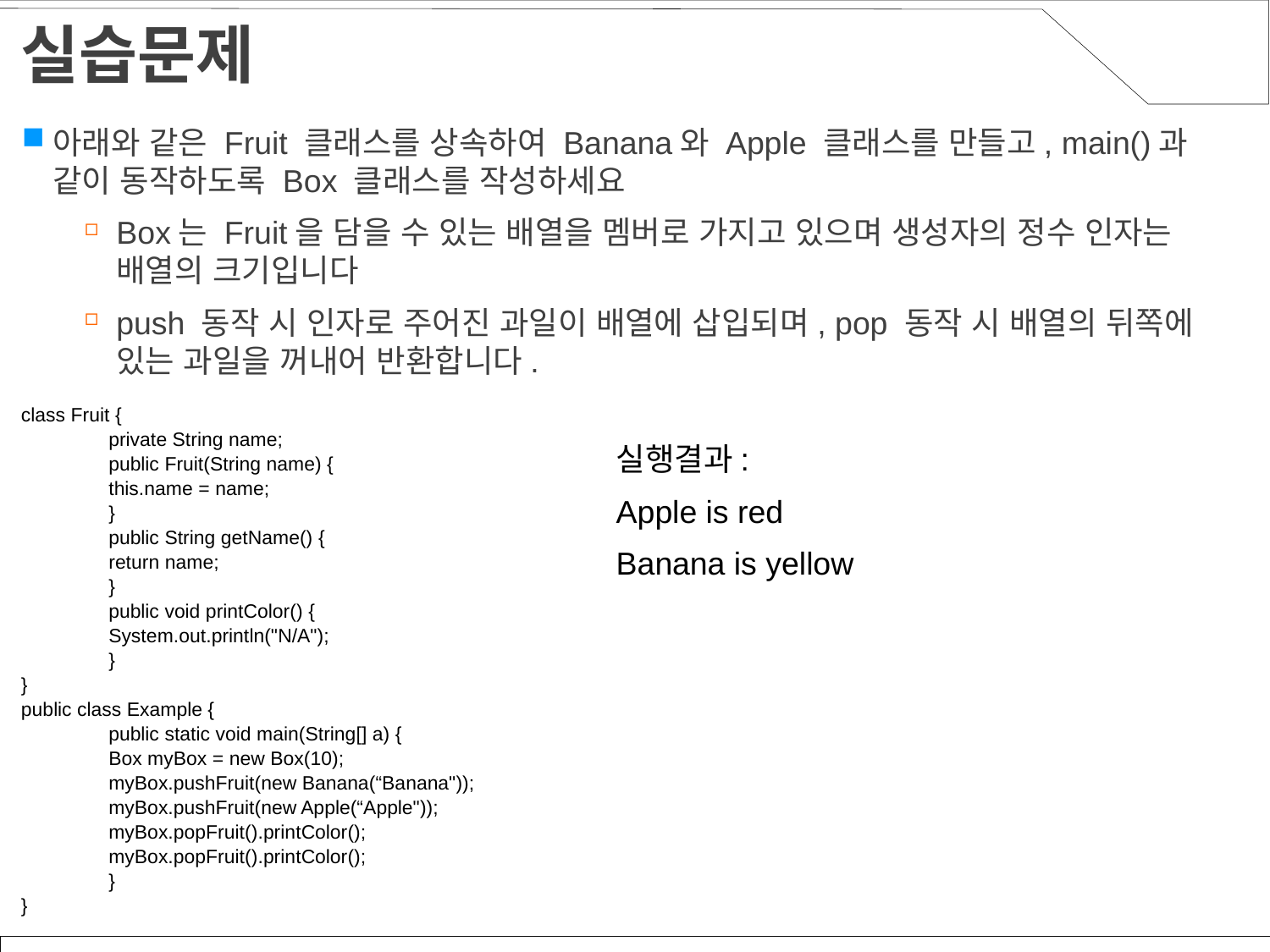

# 실습문제
아래와 같은 Fruit 클래스를 상속하여 Banana와 Apple 클래스를 만들고, main()과 같이 동작하도록 Box 클래스를 작성하세요
Box는 Fruit을 담을 수 있는 배열을 멤버로 가지고 있으며 생성자의 정수 인자는 배열의 크기입니다
push 동작 시 인자로 주어진 과일이 배열에 삽입되며, pop 동작 시 배열의 뒤쪽에 있는 과일을 꺼내어 반환합니다.
class Fruit {
	private String name;
	public Fruit(String name) {
		this.name = name;
	}
	public String getName() {
		return name;
	}
	public void printColor() {
		System.out.println("N/A");
	}
}
public class Example {
	public static void main(String[] a) {
		Box myBox = new Box(10);
		myBox.pushFruit(new Banana(“Banana"));
		myBox.pushFruit(new Apple(“Apple"));
		myBox.popFruit().printColor();
		myBox.popFruit().printColor();
	}
}
실행결과:
Apple is red
Banana is yellow